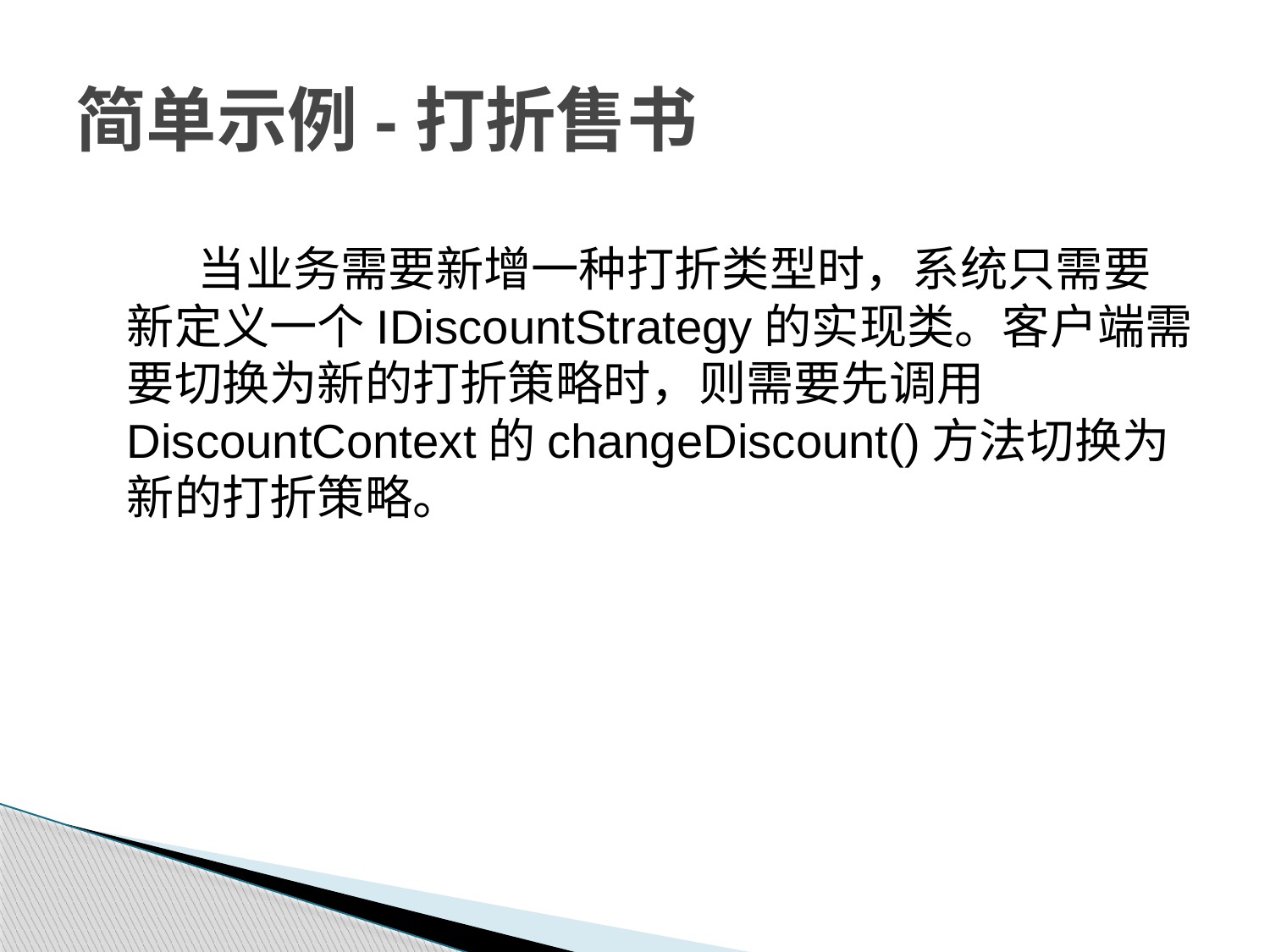

# 简单示例-打折售书

         当业务需要新增一种打折类型时，系统只需要新定义一个IDiscountStrategy的实现类。客户端需要切换为新的打折策略时，则需要先调用DiscountContext的changeDiscount()方法切换为新的打折策略。